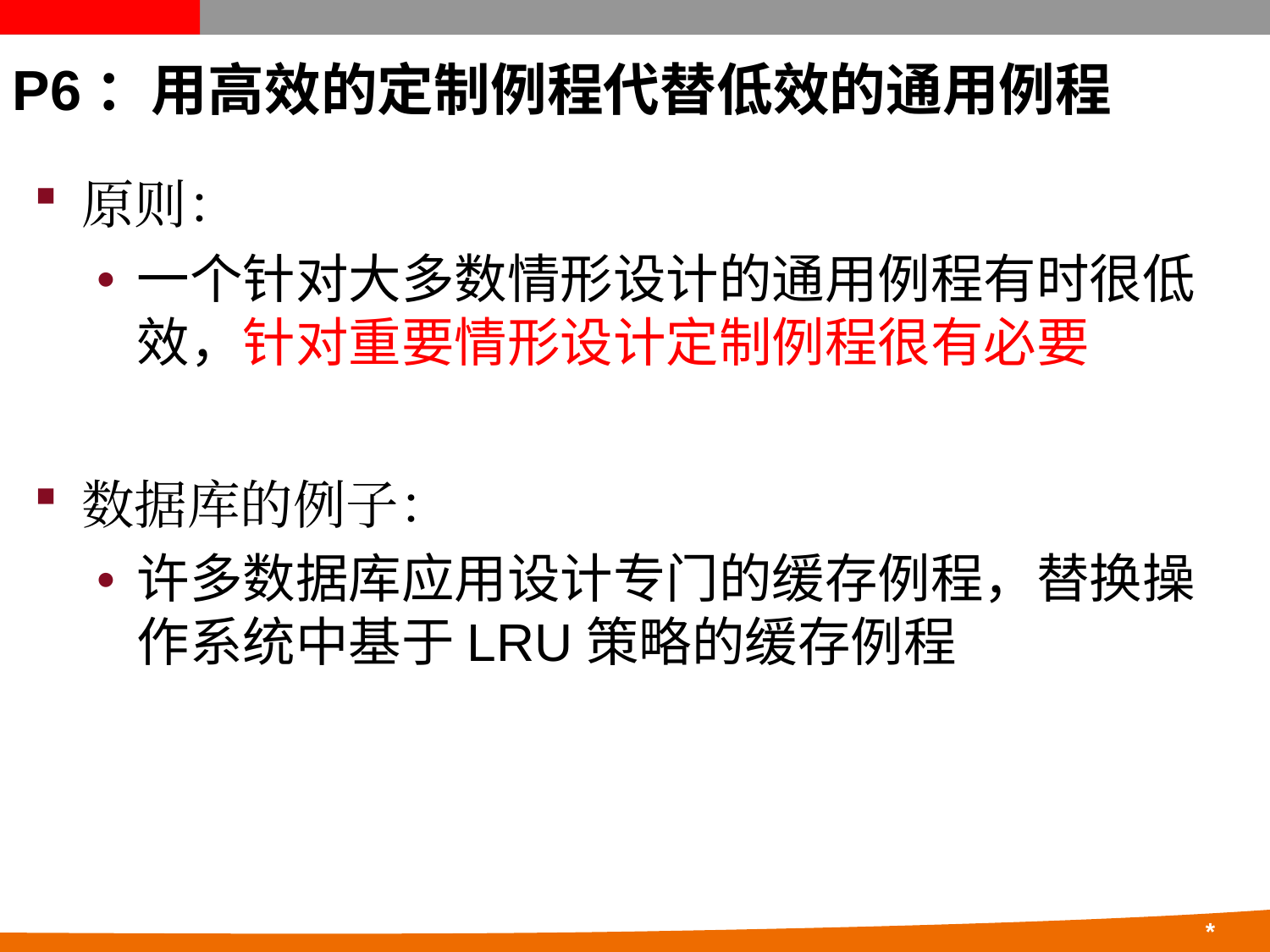

# P6：用高效的定制例程代替低效的通用例程
原则：
一个针对大多数情形设计的通用例程有时很低效，针对重要情形设计定制例程很有必要

数据库的例子：
许多数据库应用设计专门的缓存例程，替换操作系统中基于LRU策略的缓存例程